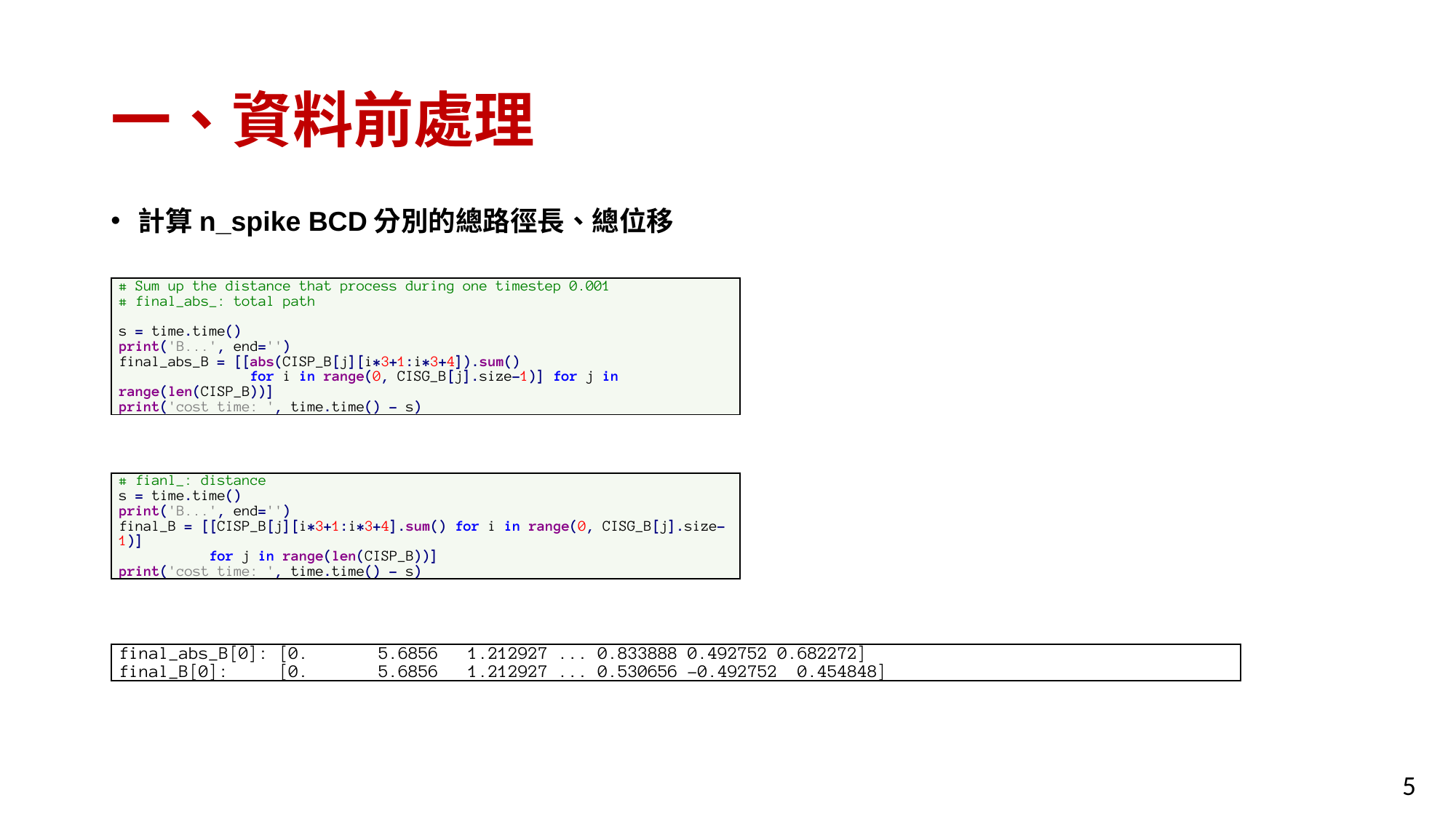

# 一、資料前處理
計算n_spike BCD分別的總路徑長、總位移
| # Sum up the distance that process during one timestep 0.001 # final\_abs\_: total path   s = time.time() print('B...', end='') final\_abs\_B = [[abs(CISP\_B[j][i\*3+1:i\*3+4]).sum() for i in range(0, CISG\_B[j].size-1)] for j in range(len(CISP\_B))] print('cost time: ', time.time() - s) |
| --- |
| # fianl\_: distance s = time.time() print('B...', end='') final\_B = [[CISP\_B[j][i\*3+1:i\*3+4].sum() for i in range(0, CISG\_B[j].size-1)] for j in range(len(CISP\_B))] print('cost time: ', time.time() - s) |
| --- |
| final\_abs\_B[0]: [0. 5.6856 1.212927 ... 0.833888 0.492752 0.682272] final\_B[0]: [0. 5.6856 1.212927 ... 0.530656 -0.492752 0.454848] |
| --- |